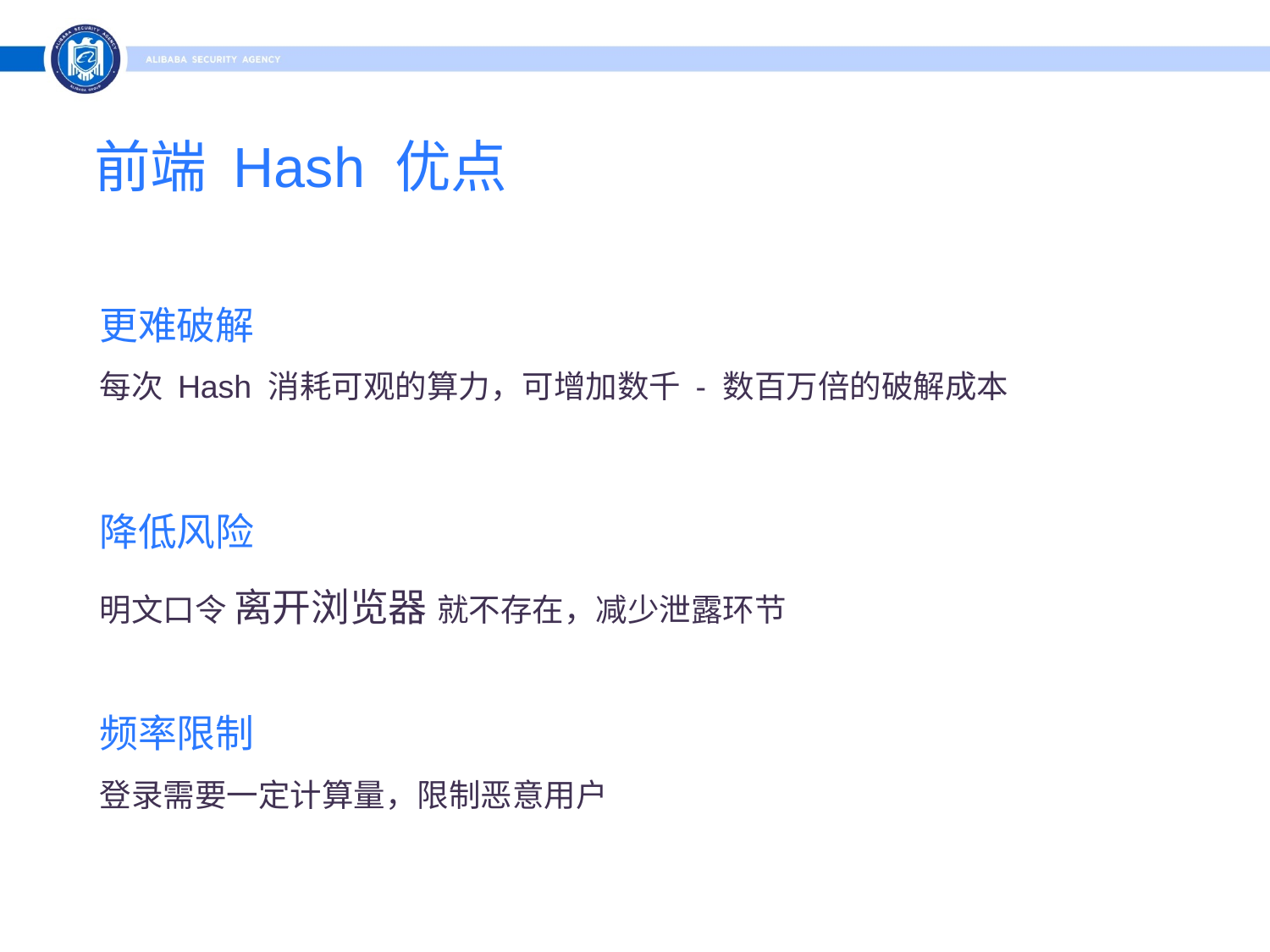

前端 Hash 优点
更难破解
每次 Hash 消耗可观的算力，可增加数千 - 数百万倍的破解成本
降低风险
明文口令 离开浏览器 就不存在，减少泄露环节
频率限制
登录需要一定计算量，限制恶意用户